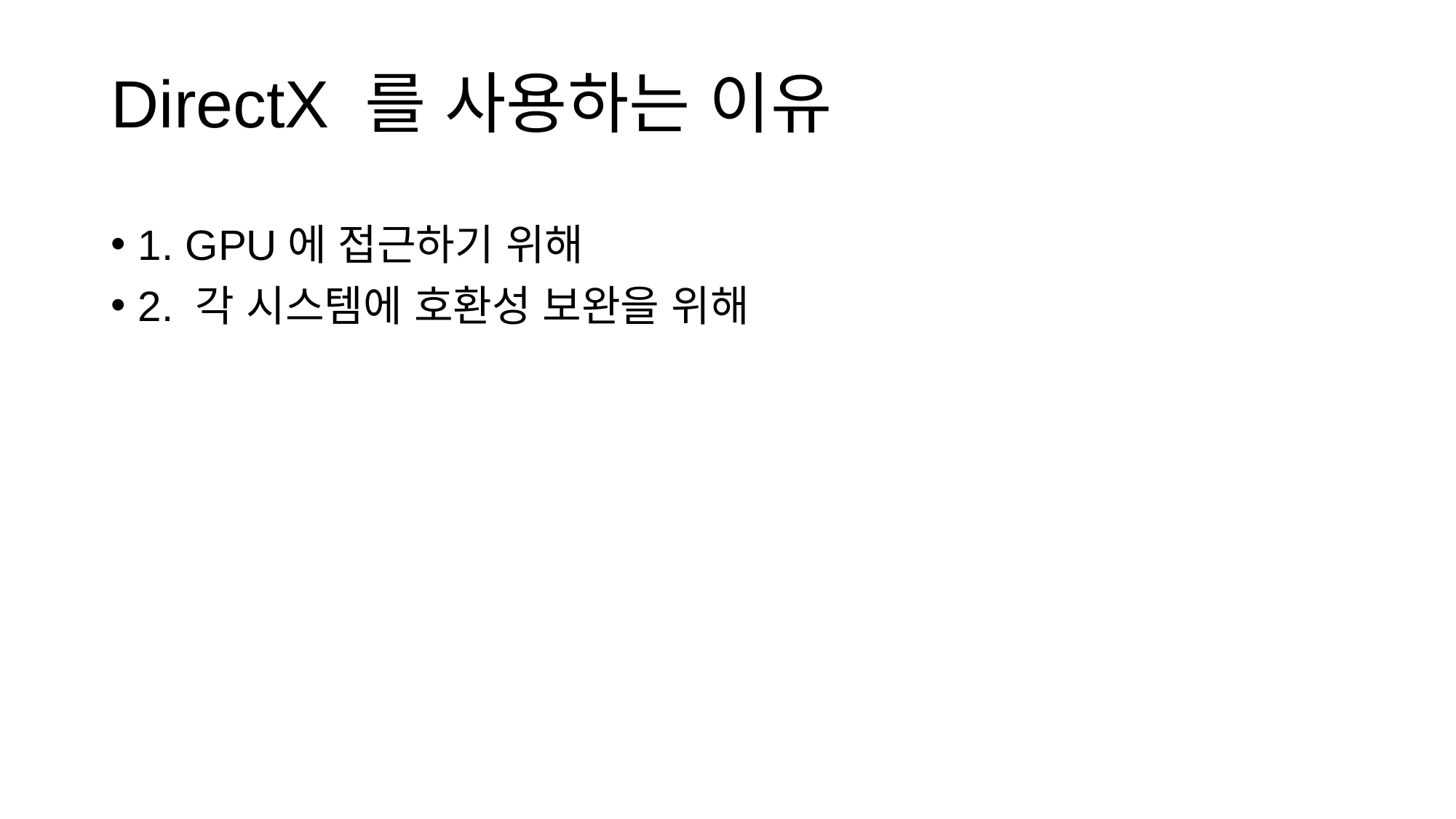

# DirectX 를 사용하는 이유
1. GPU에 접근하기 위해
2. 각 시스템에 호환성 보완을 위해